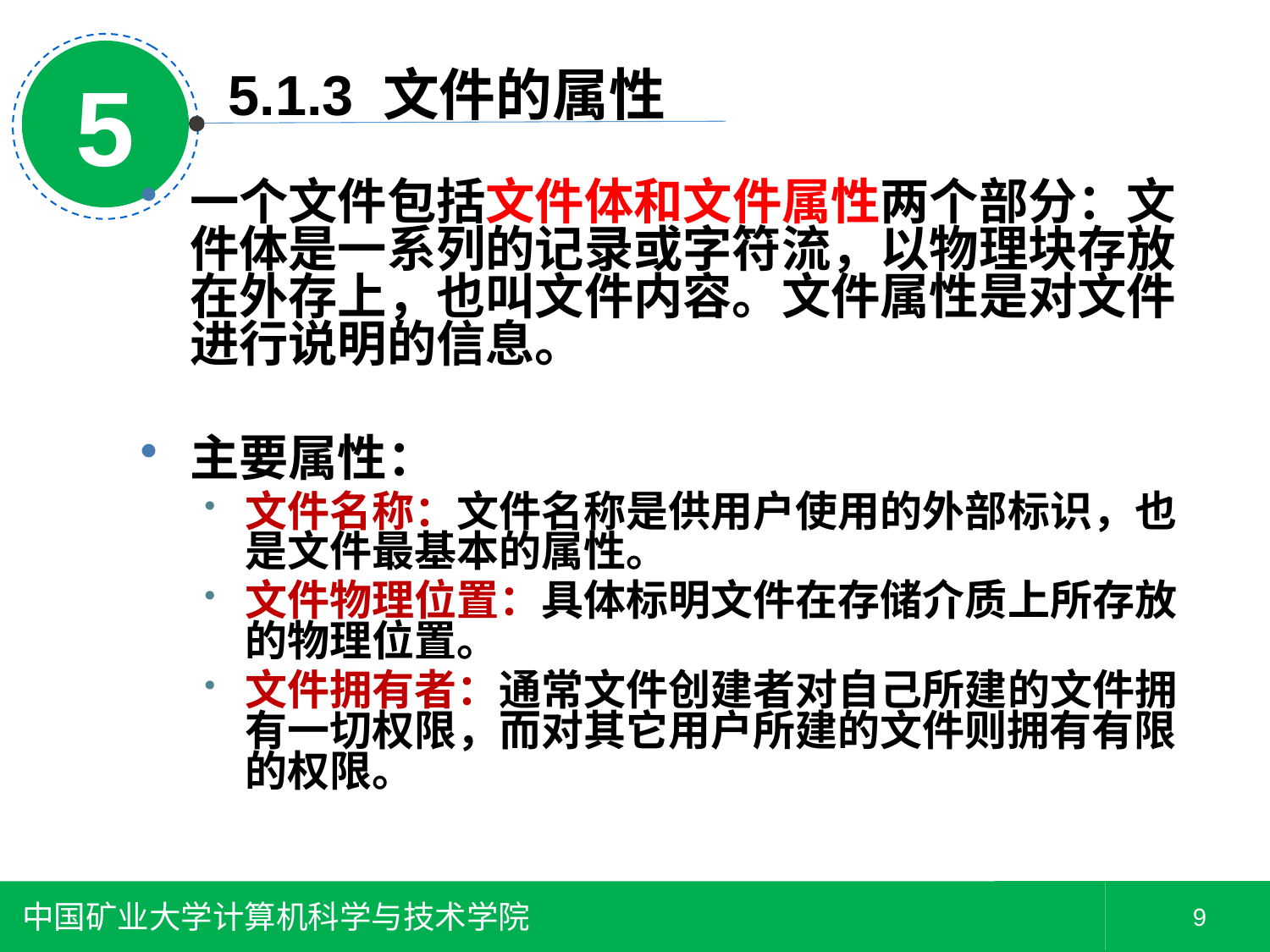

5
5.1.3 文件的属性

一个文件包括文件体和文件属性两个部分：文件体是一系列的记录或字符流，以物理块存放在外存上，也叫文件内容。文件属性是对文件进行说明的信息。

主要属性：
文件名称：文件名称是供用户使用的外部标识，也是文件最基本的属性。
文件物理位置：具体标明文件在存储介质上所存放的物理位置。
文件拥有者：通常文件创建者对自己所建的文件拥有一切权限，而对其它用户所建的文件则拥有有限的权限。